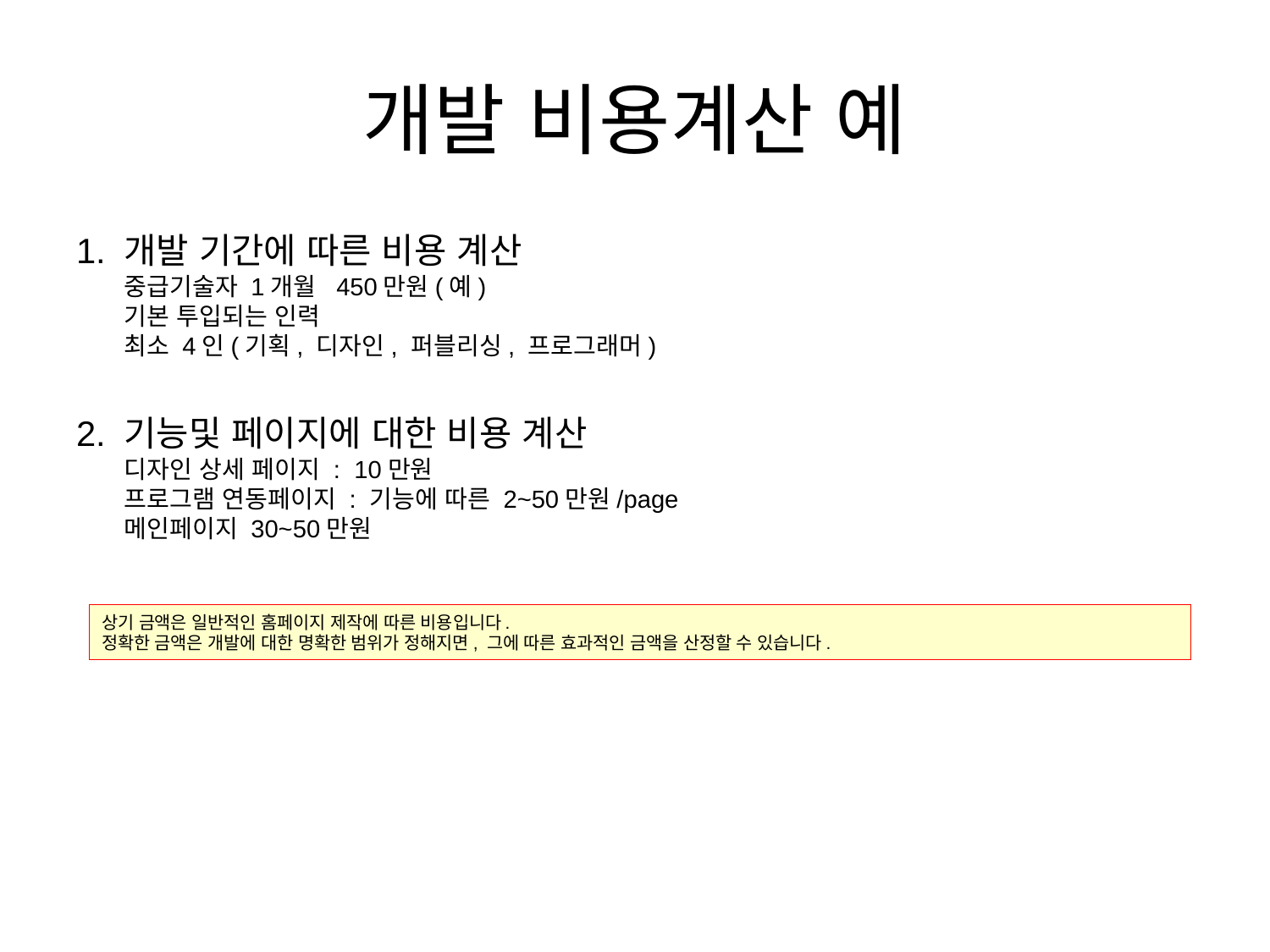

# 개발 비용계산 예
1. 개발 기간에 따른 비용 계산
중급기술자 1개월  450만원(예)
기본 투입되는 인력
최소 4인(기획, 디자인, 퍼블리싱, 프로그래머)

2. 기능및 페이지에 대한 비용 계산
디자인 상세 페이지 :  10만원
프로그램 연동페이지 : 기능에 따른 2~50만원/page
메인페이지 30~50만원
상기 금액은 일반적인 홈페이지 제작에 따른 비용입니다.
정확한 금액은 개발에 대한 명확한 범위가 정해지면, 그에 따른 효과적인 금액을 산정할 수 있습니다.